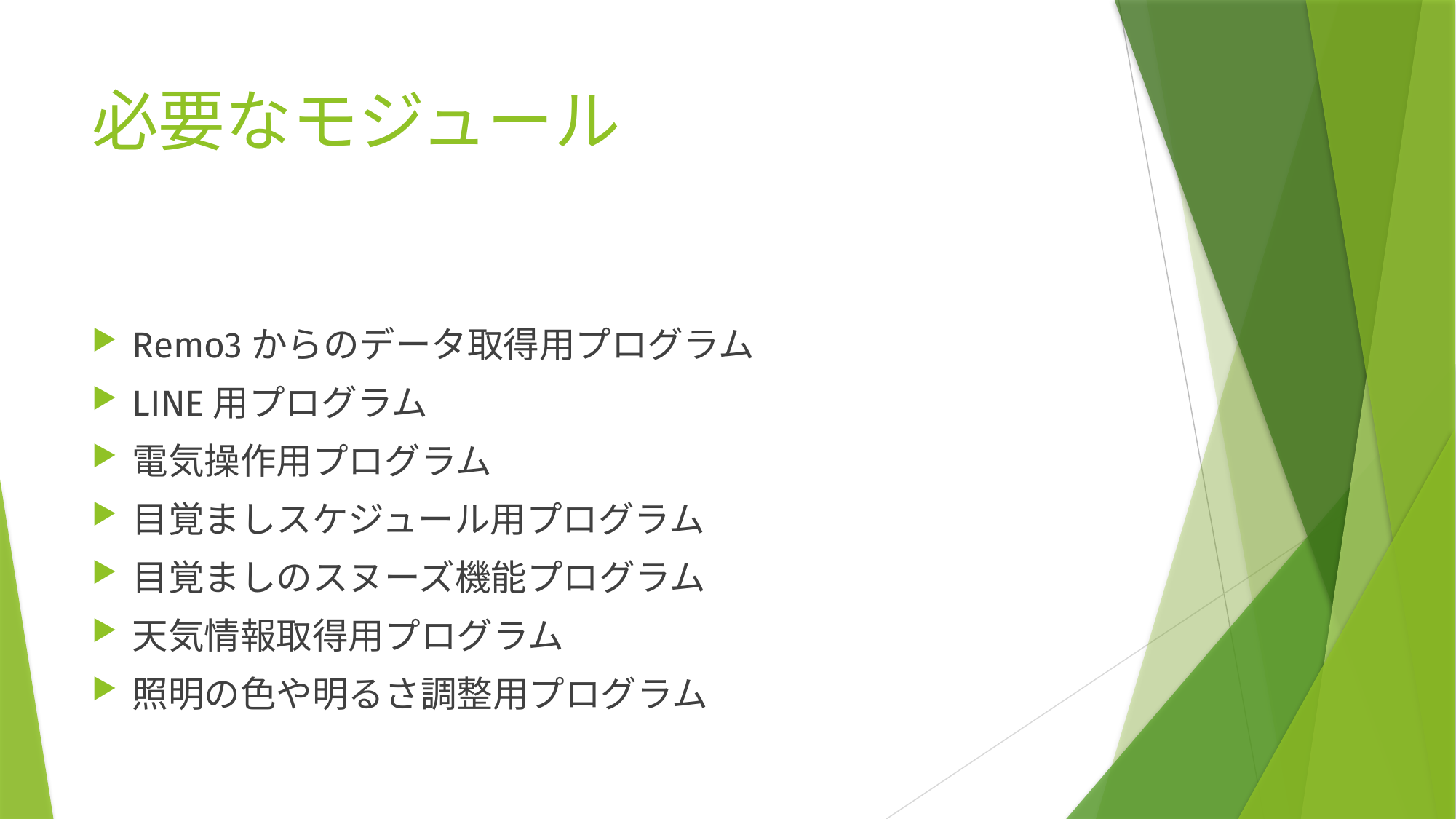

# 必要なモジュール

Remo3からのデータ取得用プログラム
LINE用プログラム
電気操作用プログラム
目覚ましスケジュール用プログラム
目覚ましのスヌーズ機能プログラム
天気情報取得用プログラム
照明の色や明るさ調整用プログラム